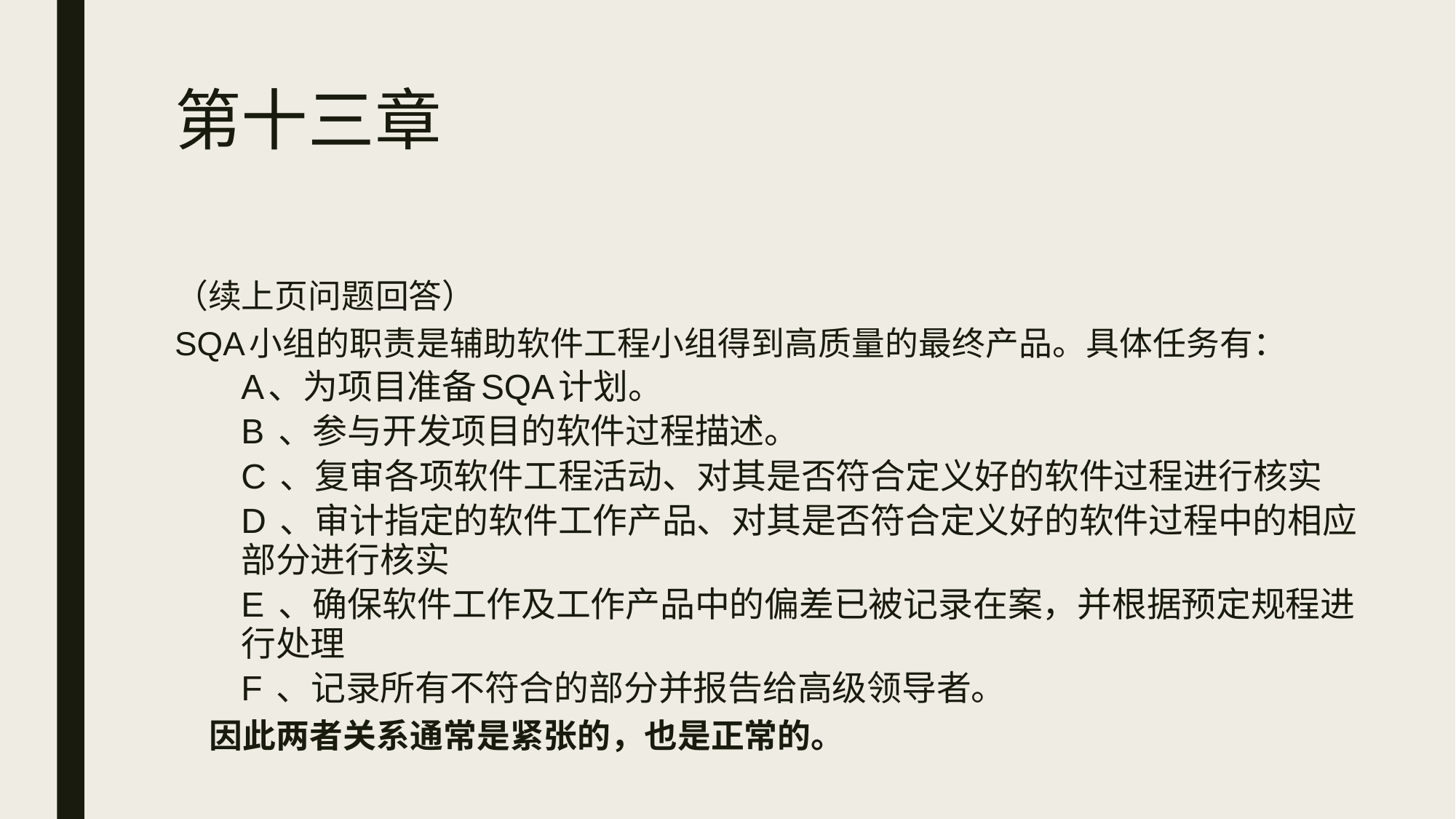

# 第十三章
（续上页问题回答）
SQA小组的职责是辅助软件工程小组得到高质量的最终产品。具体任务有：
A、为项目准备SQA计划。
B 、参与开发项目的软件过程描述。
C 、复审各项软件工程活动、对其是否符合定义好的软件过程进行核实
D 、审计指定的软件工作产品、对其是否符合定义好的软件过程中的相应部分进行核实
E 、确保软件工作及工作产品中的偏差已被记录在案，并根据预定规程进行处理
F 、记录所有不符合的部分并报告给高级领导者。
    因此两者关系通常是紧张的，也是正常的。